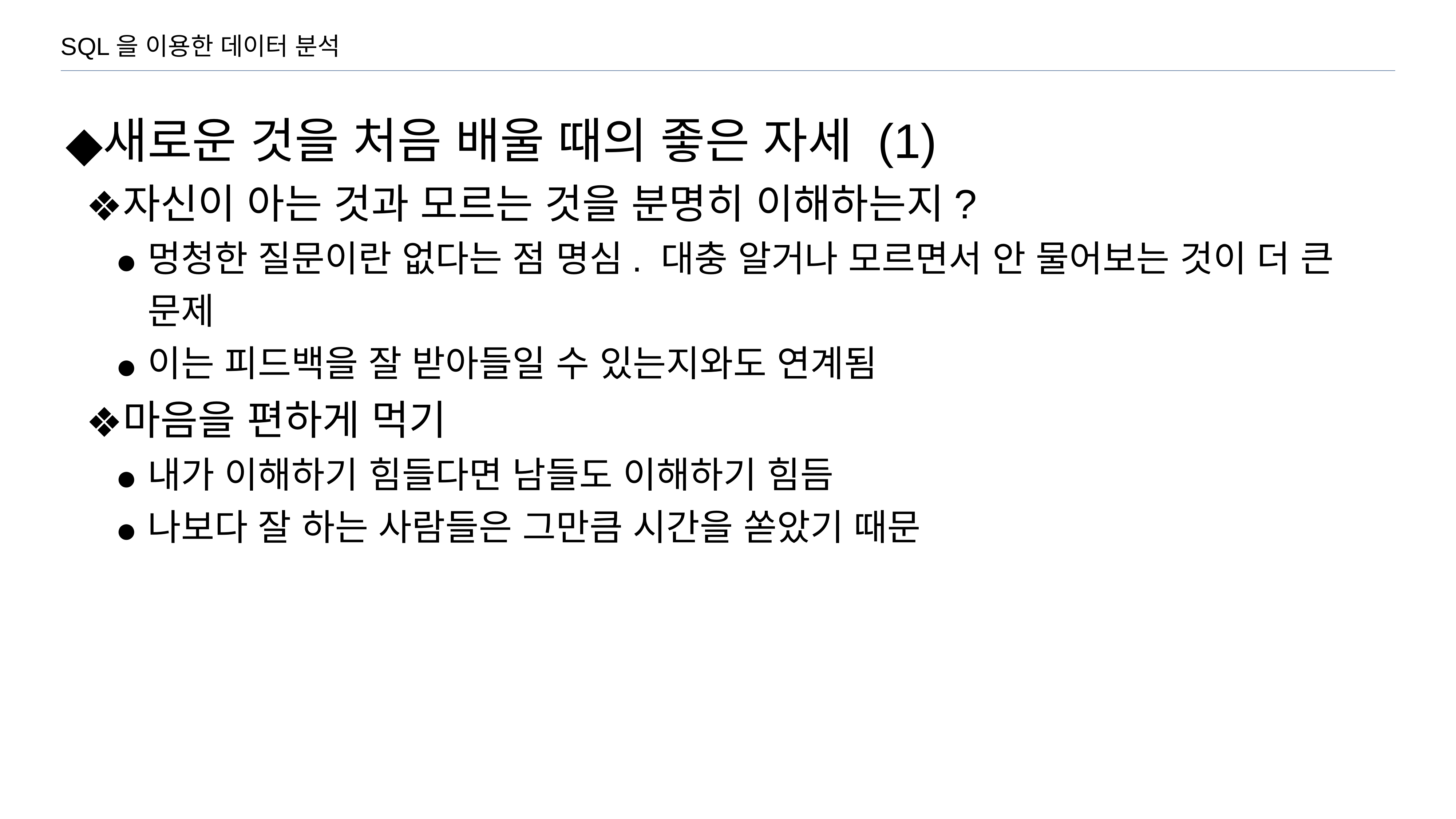

SQL을 이용한 데이터 분석
새로운 것을 처음 배울 때의 좋은 자세 (1)
자신이 아는 것과 모르는 것을 분명히 이해하는지?
멍청한 질문이란 없다는 점 명심. 대충 알거나 모르면서 안 물어보는 것이 더 큰 문제
이는 피드백을 잘 받아들일 수 있는지와도 연계됨
마음을 편하게 먹기
내가 이해하기 힘들다면 남들도 이해하기 힘듬
나보다 잘 하는 사람들은 그만큼 시간을 쏟았기 때문